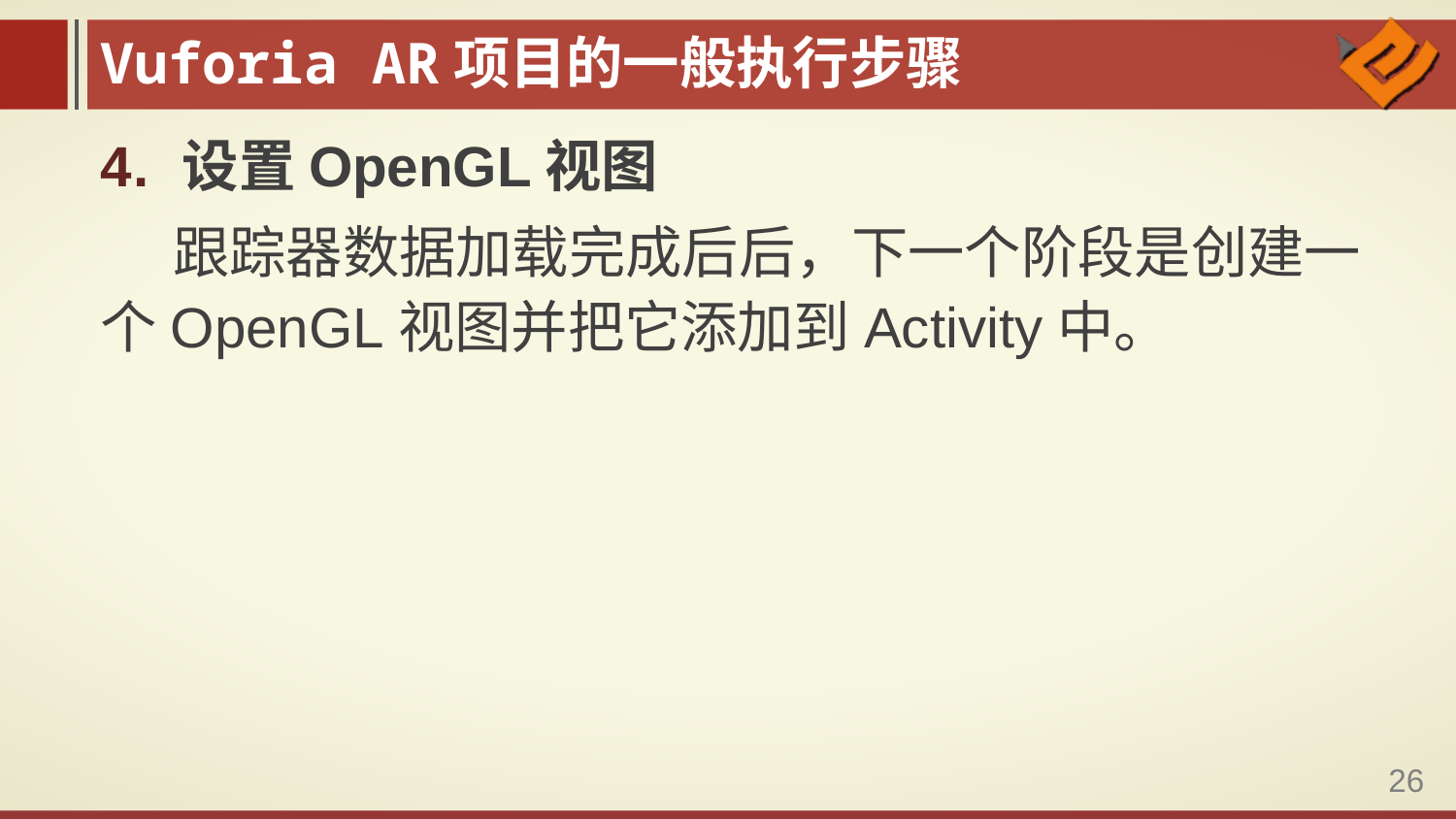

Vuforia AR项目的一般执行步骤
设置OpenGL视图
跟踪器数据加载完成后后，下一个阶段是创建一个OpenGL视图并把它添加到Activity中。